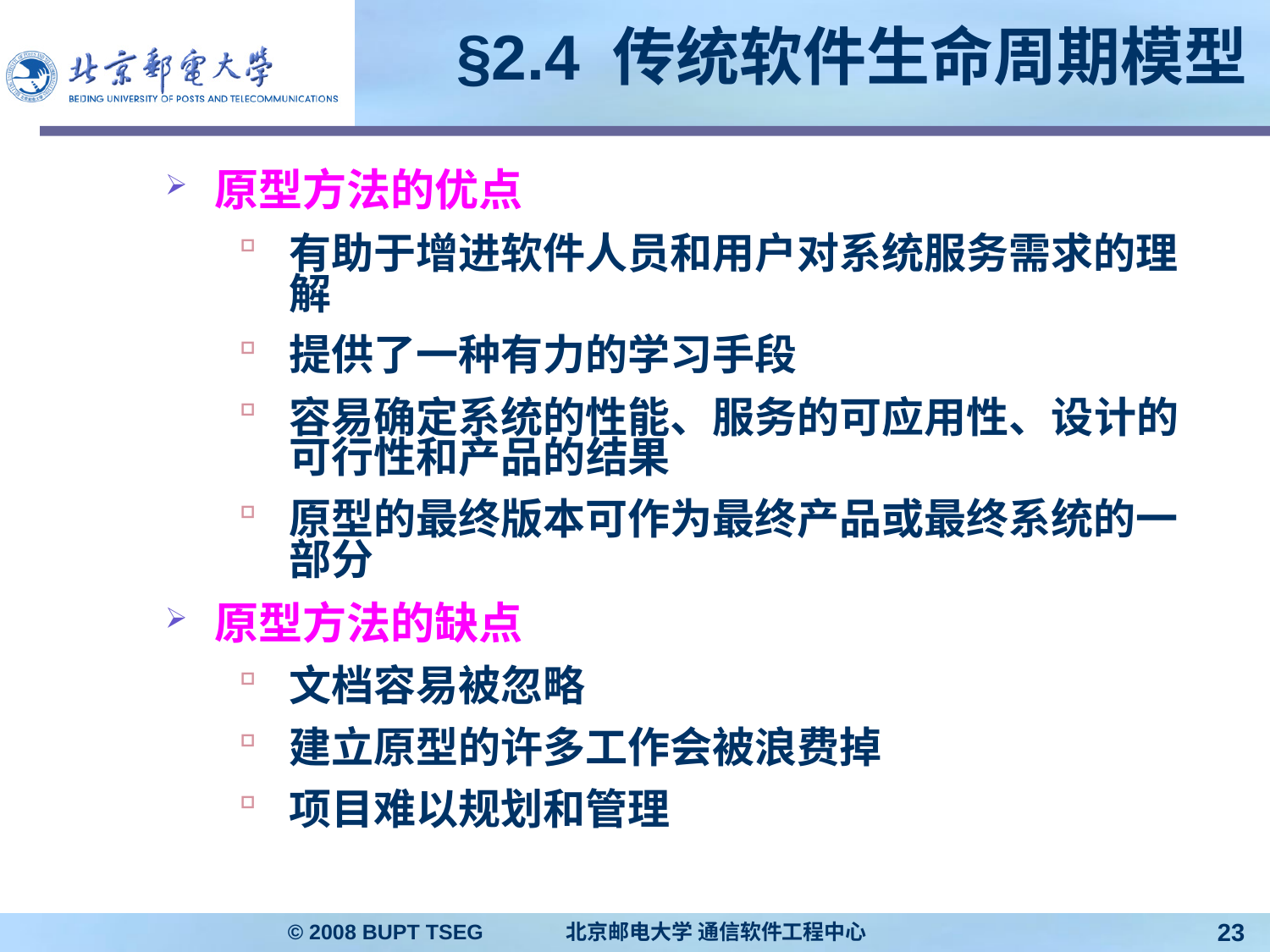

# §2.4 传统软件生命周期模型
原型方法的优点
有助于增进软件人员和用户对系统服务需求的理解
提供了一种有力的学习手段
容易确定系统的性能、服务的可应用性、设计的可行性和产品的结果
原型的最终版本可作为最终产品或最终系统的一部分
原型方法的缺点
文档容易被忽略
建立原型的许多工作会被浪费掉
项目难以规划和管理
© 2008 BUPT TSEG             北京邮电大学 通信软件工程中心